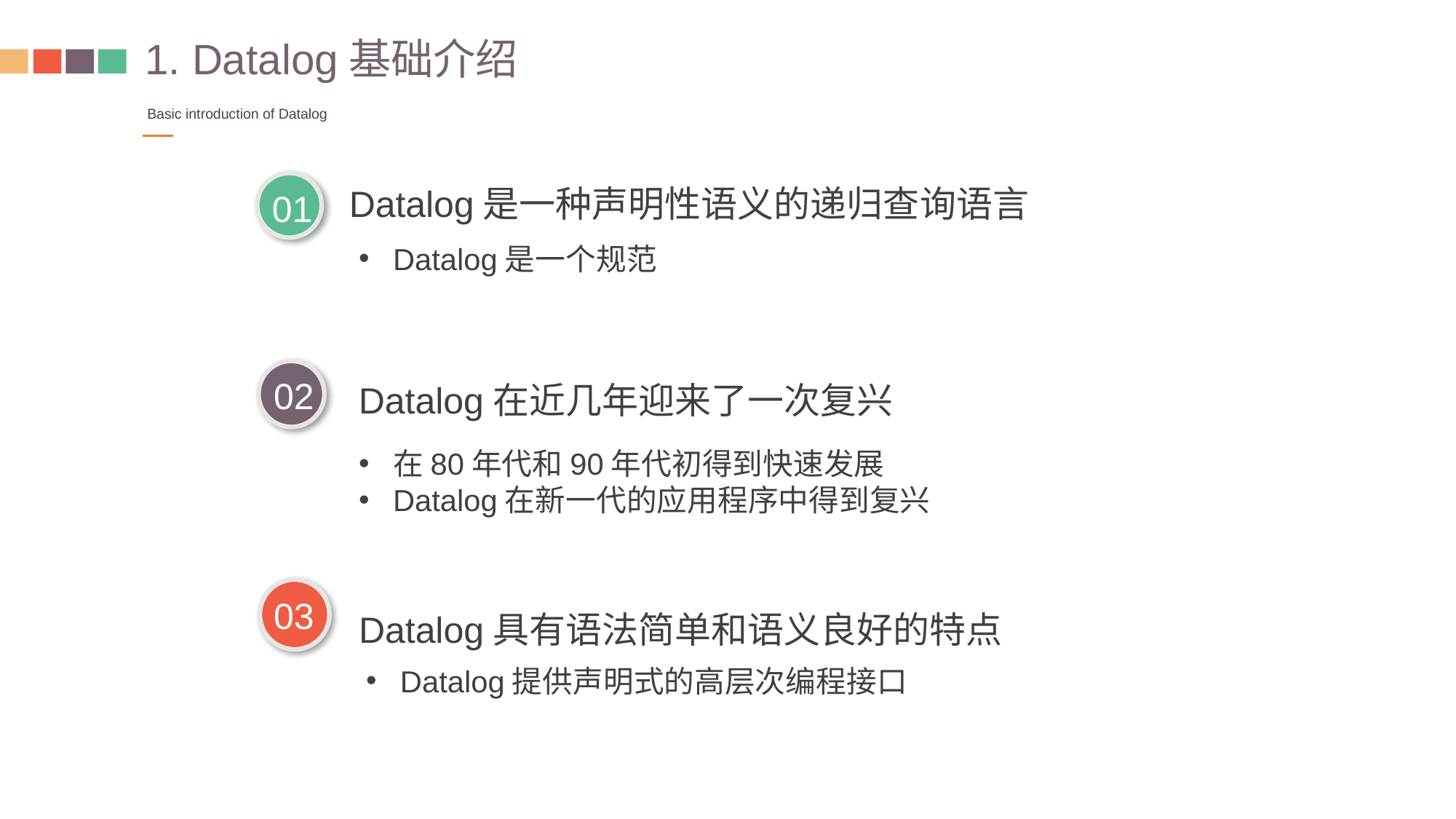

1. Datalog基础介绍
Basic introduction of Datalog

01
Datalog是一种声明性语义的递归查询语言
Datalog是一个规范

02
Datalog在近几年迎来了一次复兴

在80年代和90年代初得到快速发展
Datalog在新一代的应用程序中得到复兴

03
Datalog具有语法简单和语义良好的特点
Datalog提供声明式的高层次编程接口